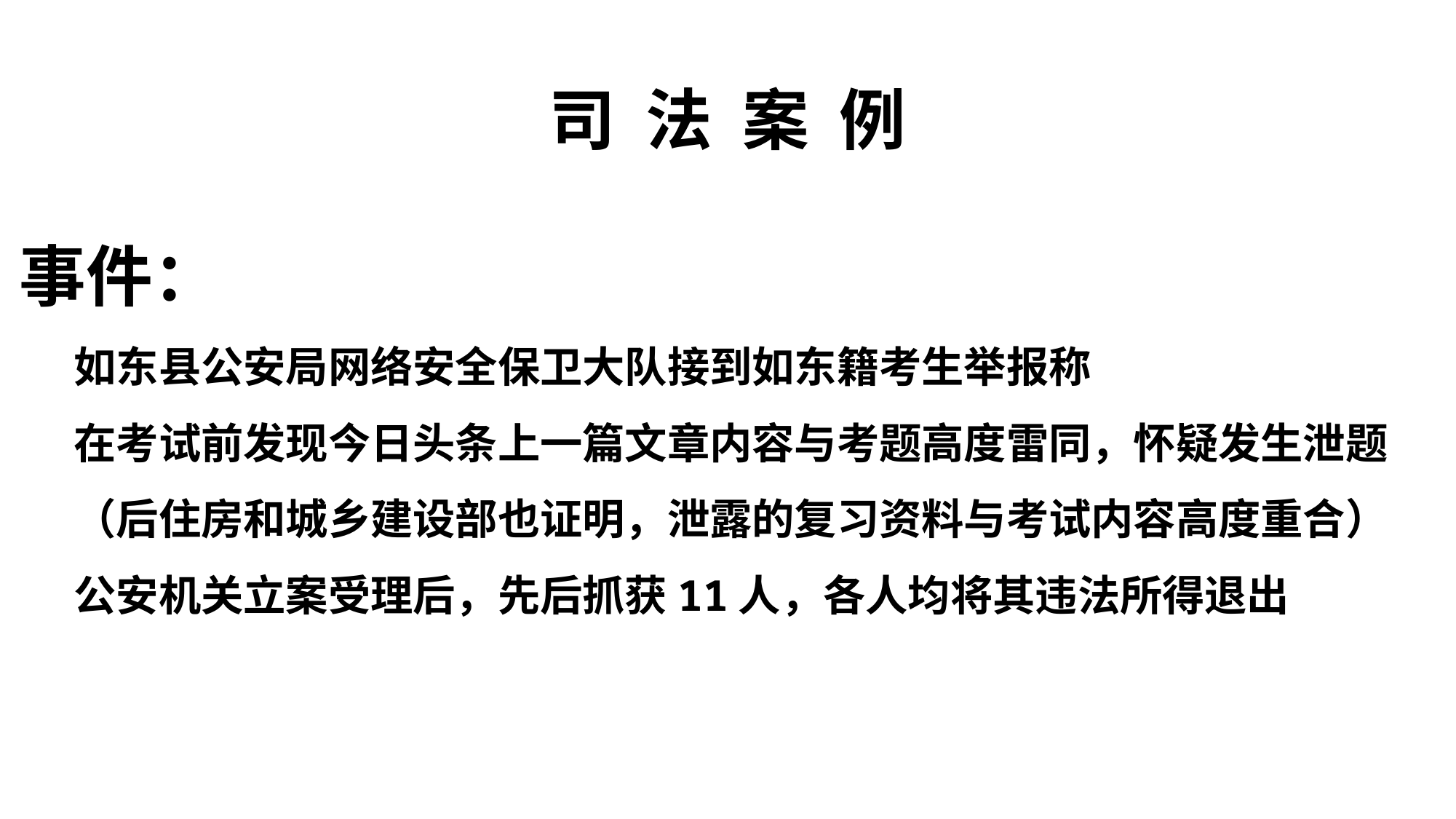

# 司  法  案  例
事件：
如东县公安局网络安全保卫大队接到如东籍考生举报称
在考试前发现今日头条上一篇文章内容与考题高度雷同，怀疑发生泄题
（后住房和城乡建设部也证明，泄露的复习资料与考试内容高度重合）
公安机关立案受理后，先后抓获11人，各人均将其违法所得退出